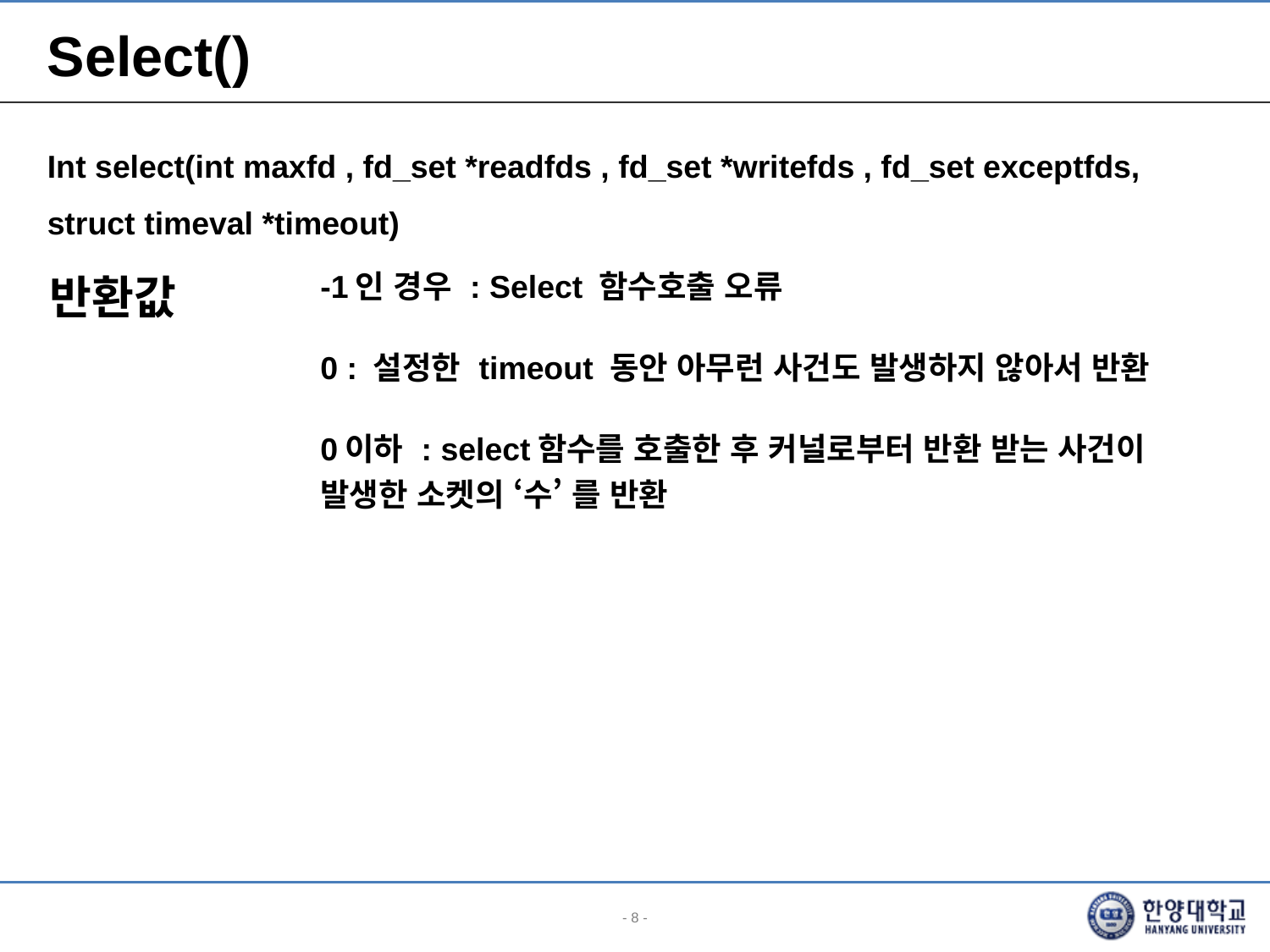

# Select()
Int select(int maxfd , fd_set *readfds , fd_set *writefds , fd_set exceptfds, struct timeval *timeout)
| 반환값 | -1인 경우 : Select 함수호출 오류 0 : 설정한 timeout 동안 아무런 사건도 발생하지 않아서 반환 0이하 : select함수를 호출한 후 커널로부터 반환 받는 사건이 발생한 소켓의 ‘수’ 를 반환 |
| --- | --- |